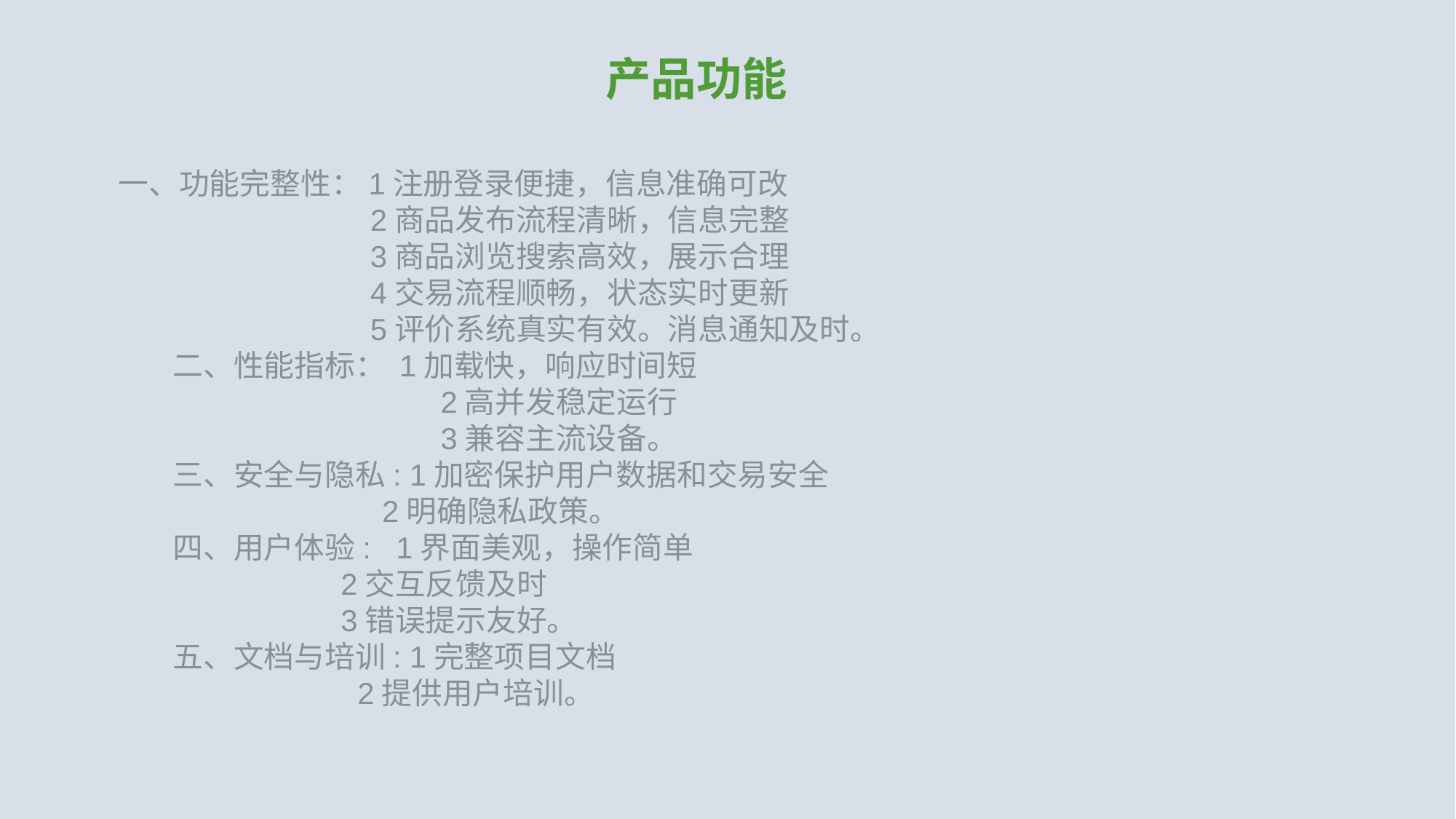

产品功能
一、功能完整性：1注册登录便捷，信息准确可改
    		    2商品发布流程清晰，信息完整
    3商品浏览搜索高效，展示合理
    4交易流程顺畅，状态实时更新
    5评价系统真实有效。消息通知及时。
二、性能指标： 1加载快，响应时间短
                                2高并发稳定运行
                                3兼容主流设备。
三、安全与隐私: 1加密保护用户数据和交易安全
                         2明确隐私政策。
四、用户体验:   1界面美观，操作简单
       2交互反馈及时
       3错误提示友好。
五、文档与培训: 1完整项目文档
         2提供用户培训。